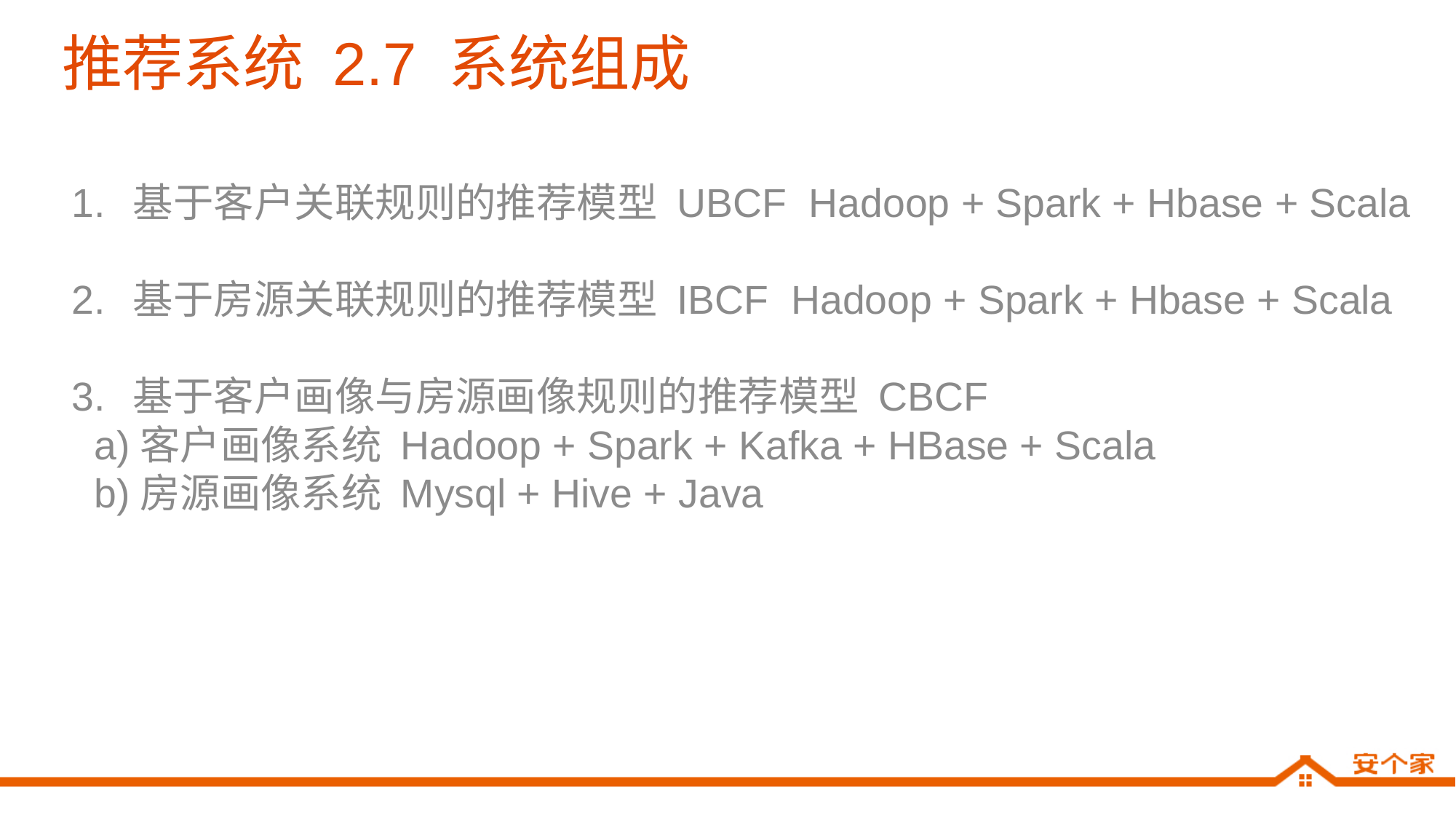

# 推荐系统 2.7 系统组成

基于客户关联规则的推荐模型 UBCF  Hadoop + Spark + Hbase + Scala

基于房源关联规则的推荐模型 IBCF  Hadoop + Spark + Hbase + Scala

基于客户画像与房源画像规则的推荐模型 CBCF
  a)客户画像系统 Hadoop + Spark + Kafka + HBase + Scala
  b)房源画像系统 Mysql + Hive + Java